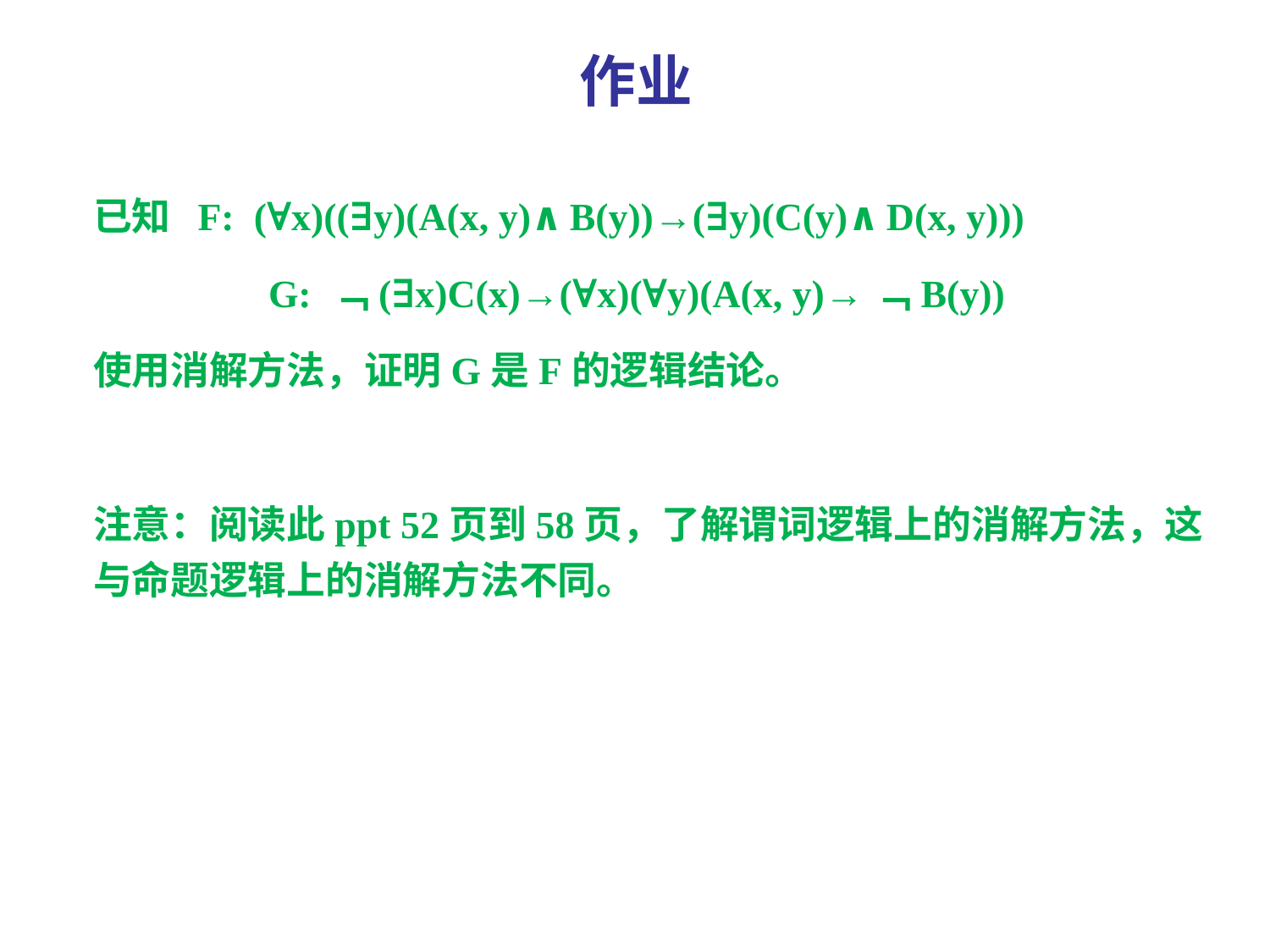

作业
已知  F:  (∀x)((∃y)(A(x, y)∧B(y))→(∃y)(C(y)∧D(x, y)))
                  G: ﹁(∃x)C(x)→(∀x)(∀y)(A(x, y)→﹁B(y))
使用消解方法，证明G是F的逻辑结论。

注意：阅读此ppt 52页到58页，了解谓词逻辑上的消解方法，这与命题逻辑上的消解方法不同。